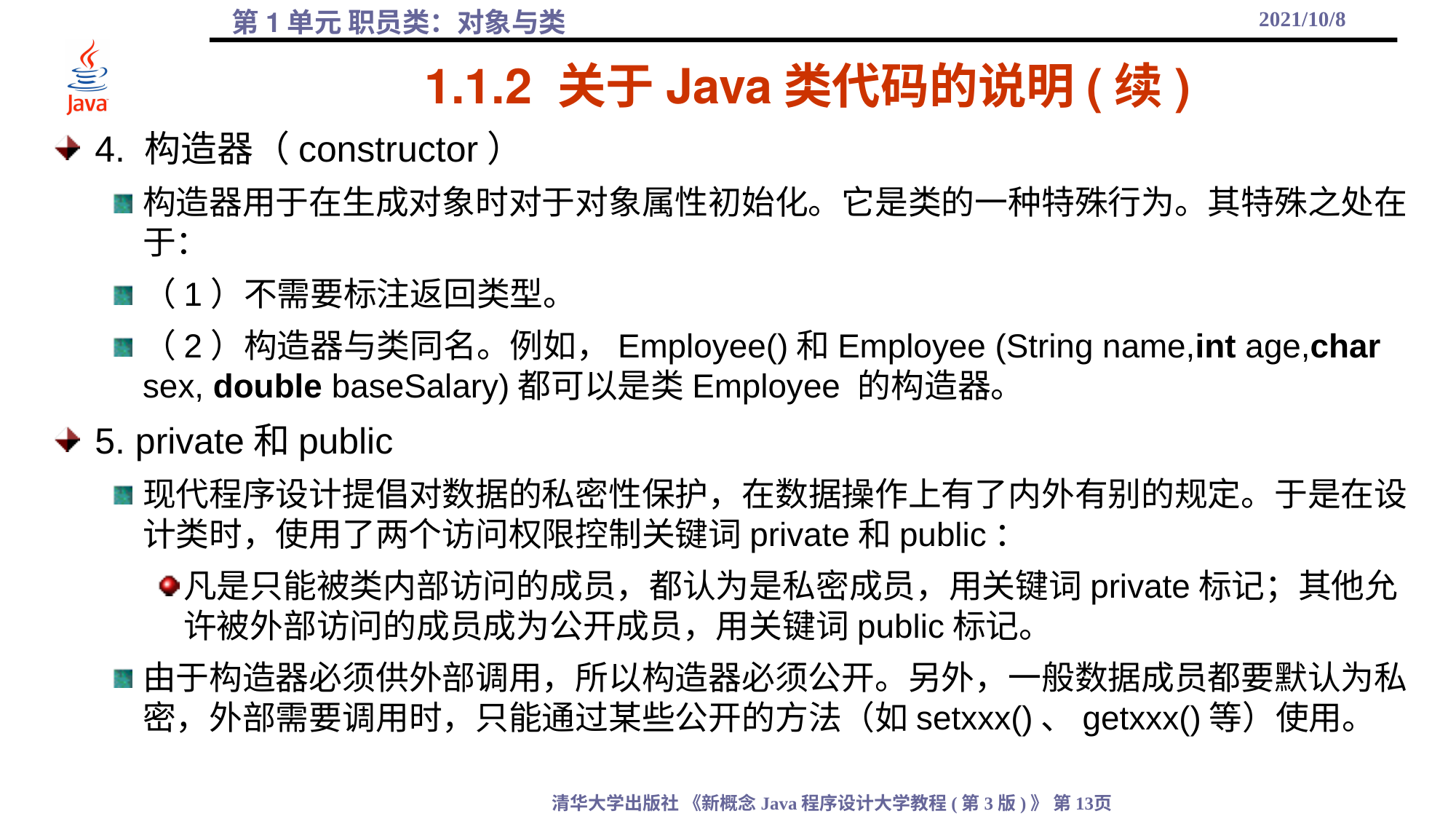

2021/10/8
# 1.1.2 关于Java类代码的说明(续)
4. 构造器（constructor）
构造器用于在生成对象时对于对象属性初始化。它是类的一种特殊行为。其特殊之处在于：
（1）不需要标注返回类型。
（2）构造器与类同名。例如，Employee()和Employee (String name,int age,char sex, double baseSalary)都可以是类Employee 的构造器。
5. private和public
现代程序设计提倡对数据的私密性保护，在数据操作上有了内外有别的规定。于是在设计类时，使用了两个访问权限控制关键词private和public：
凡是只能被类内部访问的成员，都认为是私密成员，用关键词private标记；其他允许被外部访问的成员成为公开成员，用关键词public标记。
由于构造器必须供外部调用，所以构造器必须公开。另外，一般数据成员都要默认为私密，外部需要调用时，只能通过某些公开的方法（如setxxx()、getxxx()等）使用。